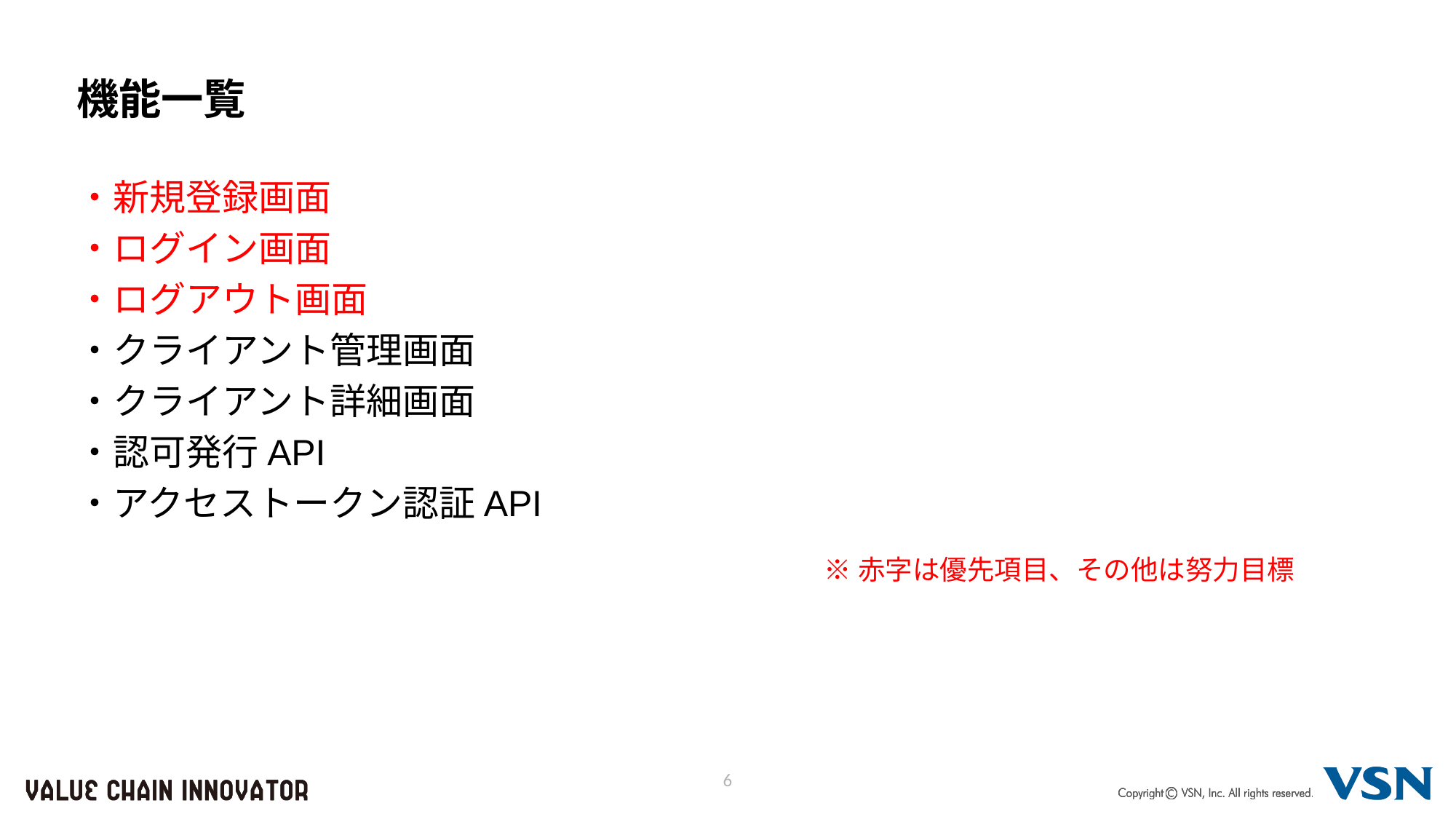

# 機能一覧
・新規登録画面
・ログイン画面
・ログアウト画面
・クライアント管理画面
・クライアント詳細画面
・認可発行API
・アクセストークン認証API
※赤字は優先項目、その他は努力目標
6